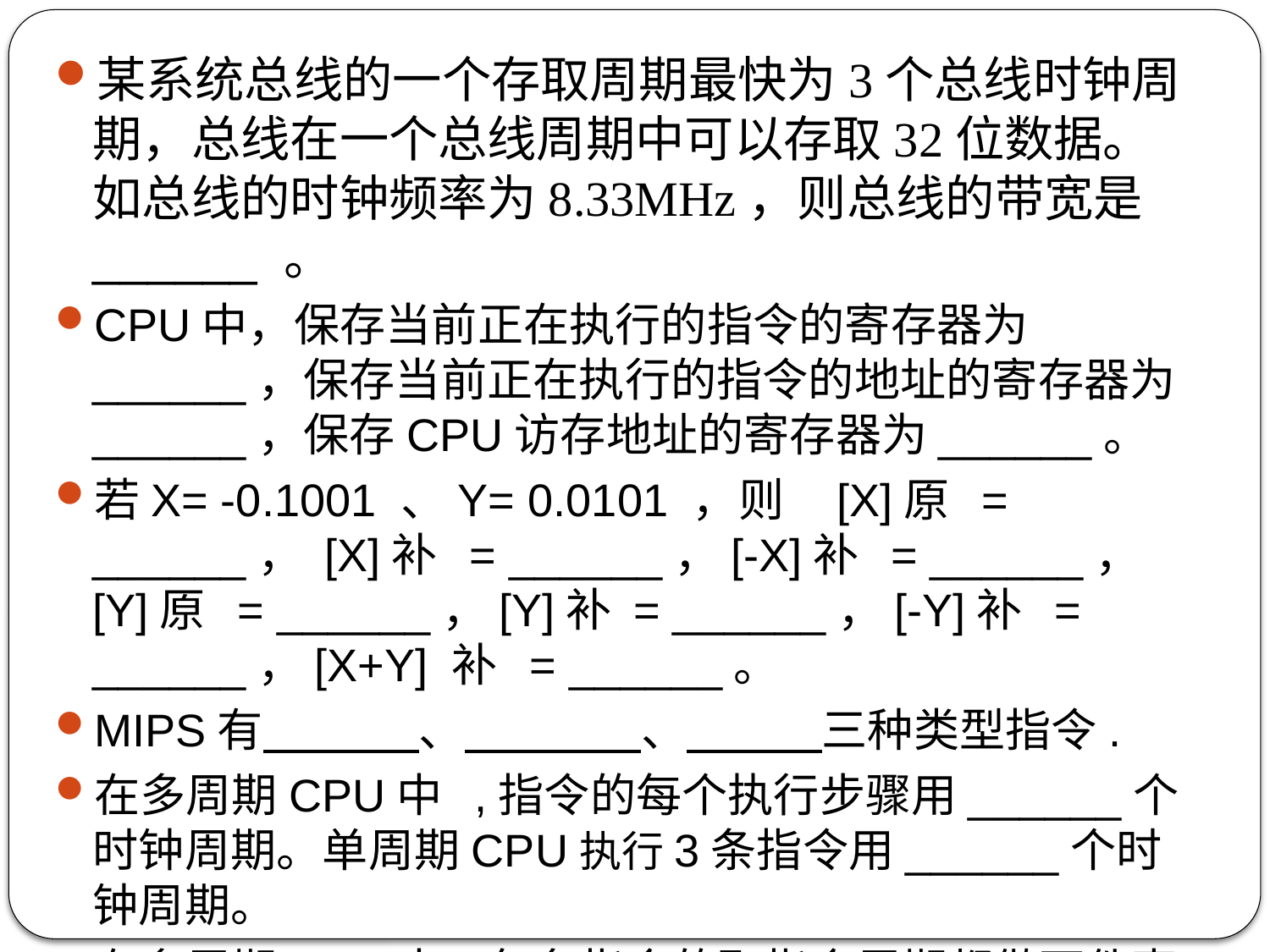

某系统总线的一个存取周期最快为3个总线时钟周期，总线在一个总线周期中可以存取32位数据。如总线的时钟频率为8.33MHz，则总线的带宽是______ 。
CPU中，保存当前正在执行的指令的寄存器为______，保存当前正在执行的指令的地址的寄存器为______，保存CPU访存地址的寄存器为______。
若X= -0.1001 、Y= 0.0101 ，则    [X]原  = ______， [X]补  = ______，[-X]补  = ______， [Y]原  = ______，[Y]补 = ______，[-Y]补  = ______，[X+Y] 补  = ______。
MIPS有               、                 、             三种类型指令.
在多周期CPU中  ,指令的每个执行步骤用______个时钟周期。单周期CPU执行3条指令用______个时钟周期。
在多周期CPU中，每条指令的取指令周期都做两件事情： ______和______。